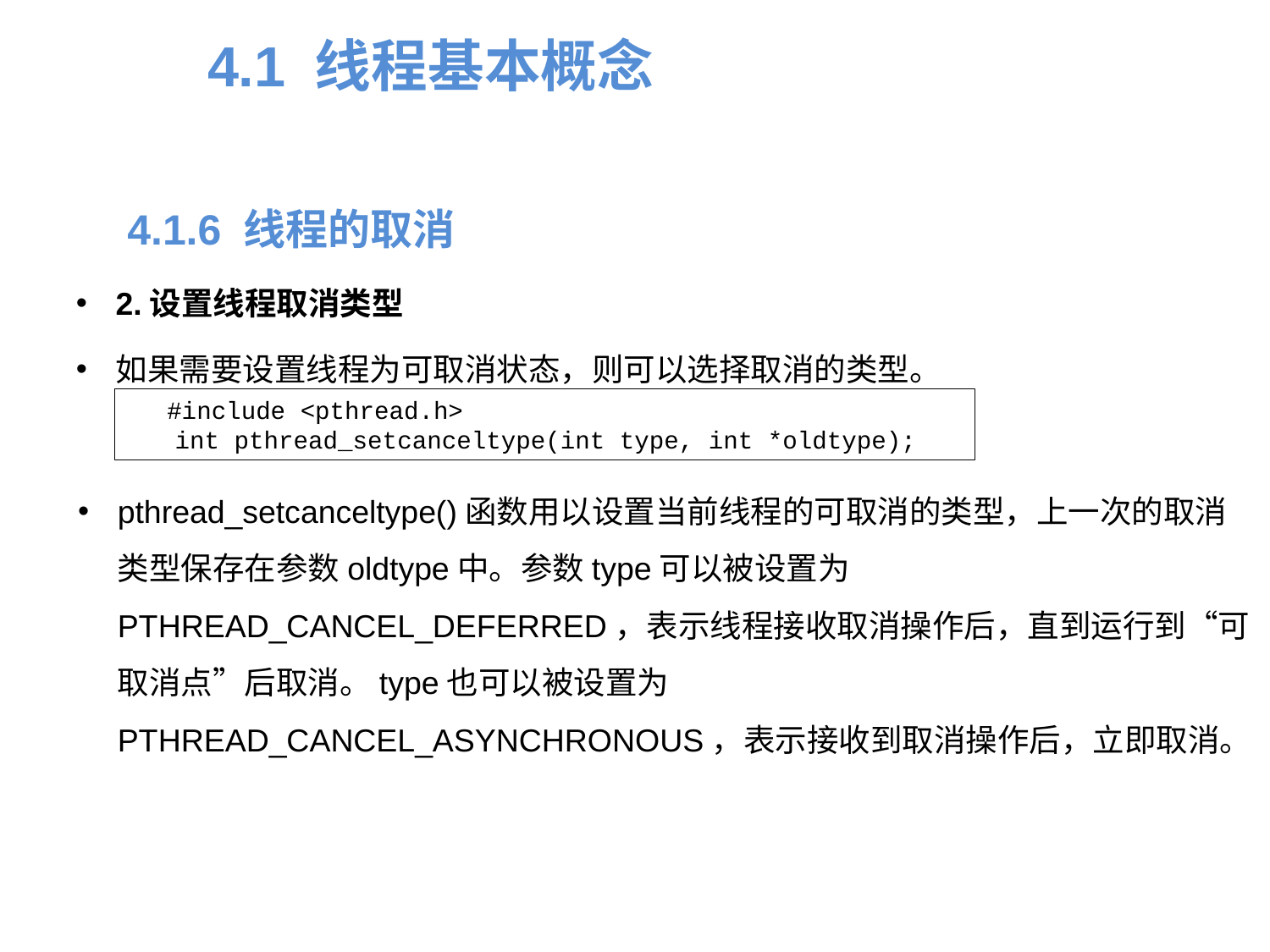

4.1 线程基本概念
4.1.6 线程的取消
2.设置线程取消类型
如果需要设置线程为可取消状态，则可以选择取消的类型。
#include <pthread.h>
int pthread_setcanceltype(int type, int *oldtype);
pthread_setcanceltype()函数用以设置当前线程的可取消的类型，上一次的取消类型保存在参数oldtype中。参数type可以被设置为PTHREAD_CANCEL_DEFERRED，表示线程接收取消操作后，直到运行到“可取消点”后取消。type也可以被设置为PTHREAD_CANCEL_ASYNCHRONOUS，表示接收到取消操作后，立即取消。